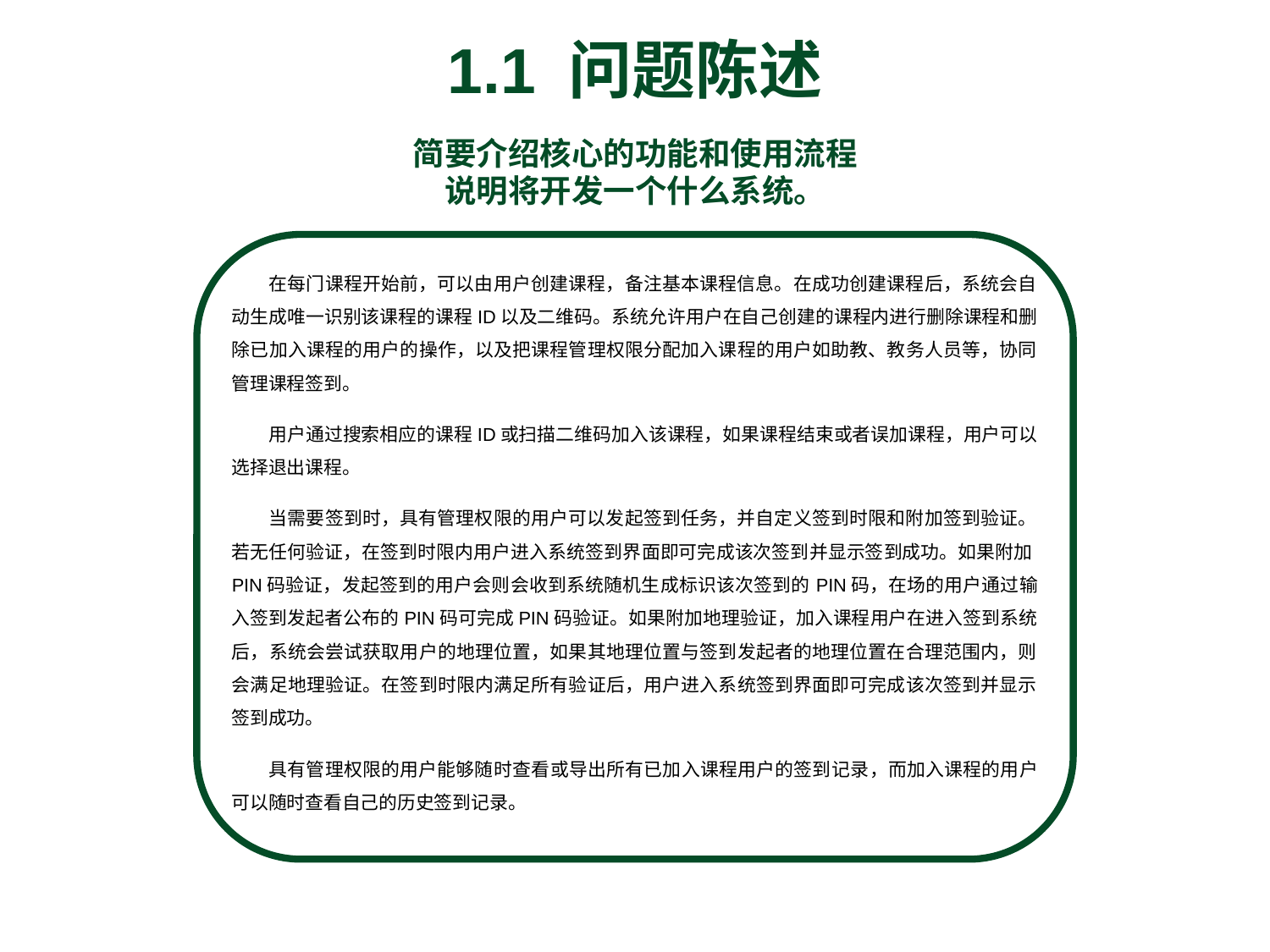

1.1 问题陈述
简要介绍核心的功能和使用流程
说明将开发一个什么系统。

在每门课程开始前，可以由用户创建课程，备注基本课程信息。在成功创建课程后，系统会自动生成唯一识别该课程的课程ID以及二维码。系统允许用户在自己创建的课程内进行删除课程和删除已加入课程的用户的操作，以及把课程管理权限分配加入课程的用户如助教、教务人员等，协同管理课程签到。
用户通过搜索相应的课程ID或扫描二维码加入该课程，如果课程结束或者误加课程，用户可以选择退出课程。
当需要签到时，具有管理权限的用户可以发起签到任务，并自定义签到时限和附加签到验证。若无任何验证，在签到时限内用户进入系统签到界面即可完成该次签到并显示签到成功。如果附加PIN码验证，发起签到的用户会则会收到系统随机生成标识该次签到的PIN码，在场的用户通过输入签到发起者公布的PIN码可完成PIN码验证。如果附加地理验证，加入课程用户在进入签到系统后，系统会尝试获取用户的地理位置，如果其地理位置与签到发起者的地理位置在合理范围内，则会满足地理验证。在签到时限内满足所有验证后，用户进入系统签到界面即可完成该次签到并显示签到成功。
具有管理权限的用户能够随时查看或导出所有已加入课程用户的签到记录，而加入课程的用户可以随时查看自己的历史签到记录。